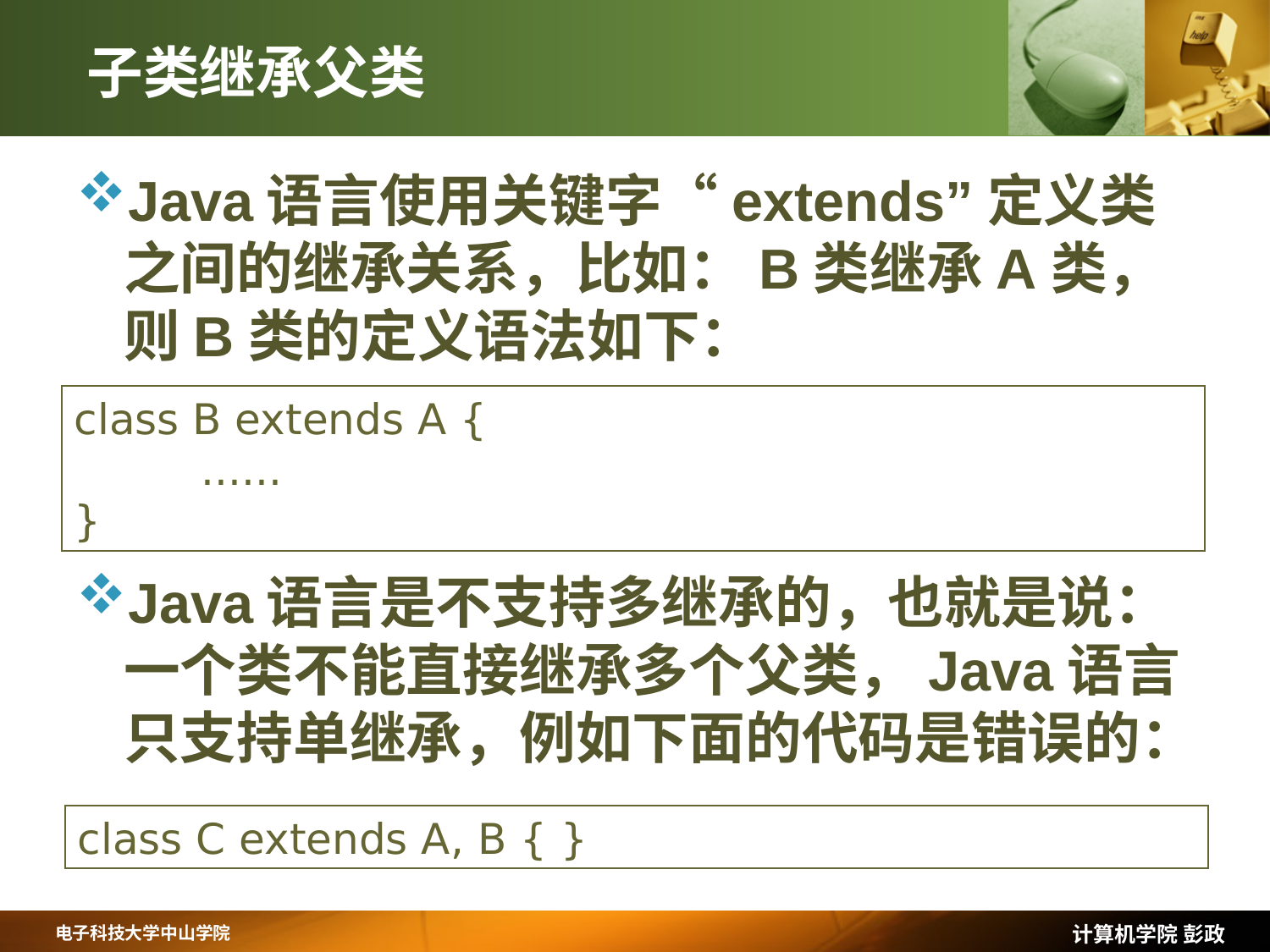

# 子类继承父类
Java语言使用关键字“extends”定义类之间的继承关系，比如：B类继承A类，则B类的定义语法如下：

Java语言是不支持多继承的，也就是说：一个类不能直接继承多个父类，Java语言只支持单继承，例如下面的代码是错误的：
class B extends A {
	......
}
class C extends A, B { }
计算机学院 彭政
电子科技大学中山学院